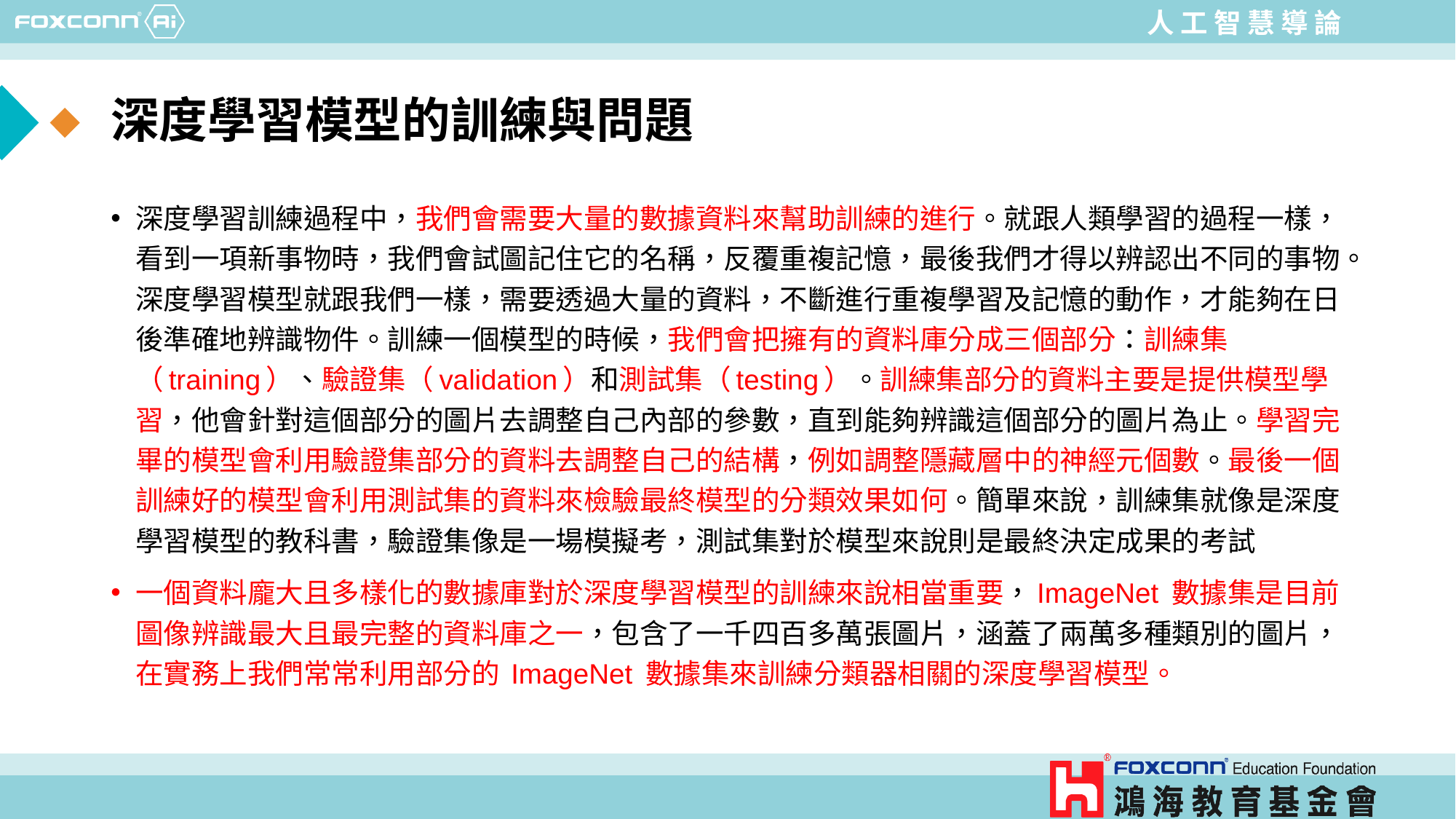

# 深度學習模型的訓練與問題
深度學習訓練過程中，我們會需要大量的數據資料來幫助訓練的進行。就跟人類學習的過程一樣，看到一項新事物時，我們會試圖記住它的名稱，反覆重複記憶，最後我們才得以辨認出不同的事物。深度學習模型就跟我們一樣，需要透過大量的資料，不斷進行重複學習及記憶的動作，才能夠在日後準確地辨識物件。訓練一個模型的時候，我們會把擁有的資料庫分成三個部分：訓練集（training）、驗證集（validation）和測試集（testing）。訓練集部分的資料主要是提供模型學習，他會針對這個部分的圖片去調整自己內部的參數，直到能夠辨識這個部分的圖片為止。學習完畢的模型會利用驗證集部分的資料去調整自己的結構，例如調整隱藏層中的神經元個數。最後一個訓練好的模型會利用測試集的資料來檢驗最終模型的分類效果如何。簡單來說，訓練集就像是深度學習模型的教科書，驗證集像是一場模擬考，測試集對於模型來說則是最終決定成果的考試
一個資料龐大且多樣化的數據庫對於深度學習模型的訓練來說相當重要，ImageNet 數據集是目前圖像辨識最大且最完整的資料庫之一，包含了一千四百多萬張圖片，涵蓋了兩萬多種類別的圖片，在實務上我們常常利用部分的 ImageNet 數據集來訓練分類器相關的深度學習模型。